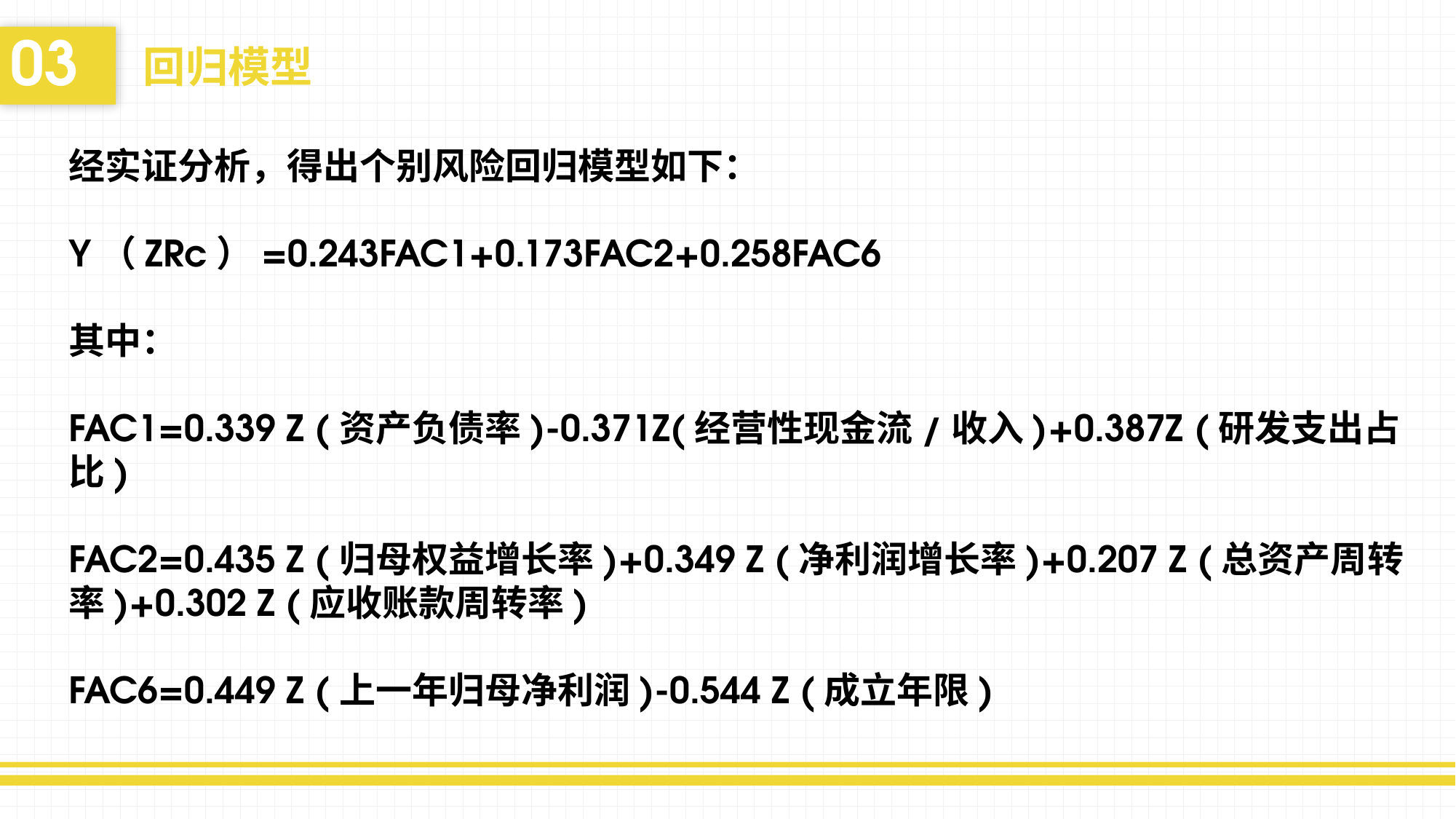

03
回归模型
经实证分析，得出个别风险回归模型如下：

Y（ZRc）=0.243FAC1+0.173FAC2+0.258FAC6

其中：

FAC1=0.339 Z (资产负债率)-0.371Z(经营性现金流/收入)+0.387Z (研发支出占比)

FAC2=0.435 Z (归母权益增长率)+0.349 Z (净利润增长率)+0.207 Z (总资产周转率)+0.302 Z (应收账款周转率)

FAC6=0.449 Z (上一年归母净利润)-0.544 Z (成立年限)